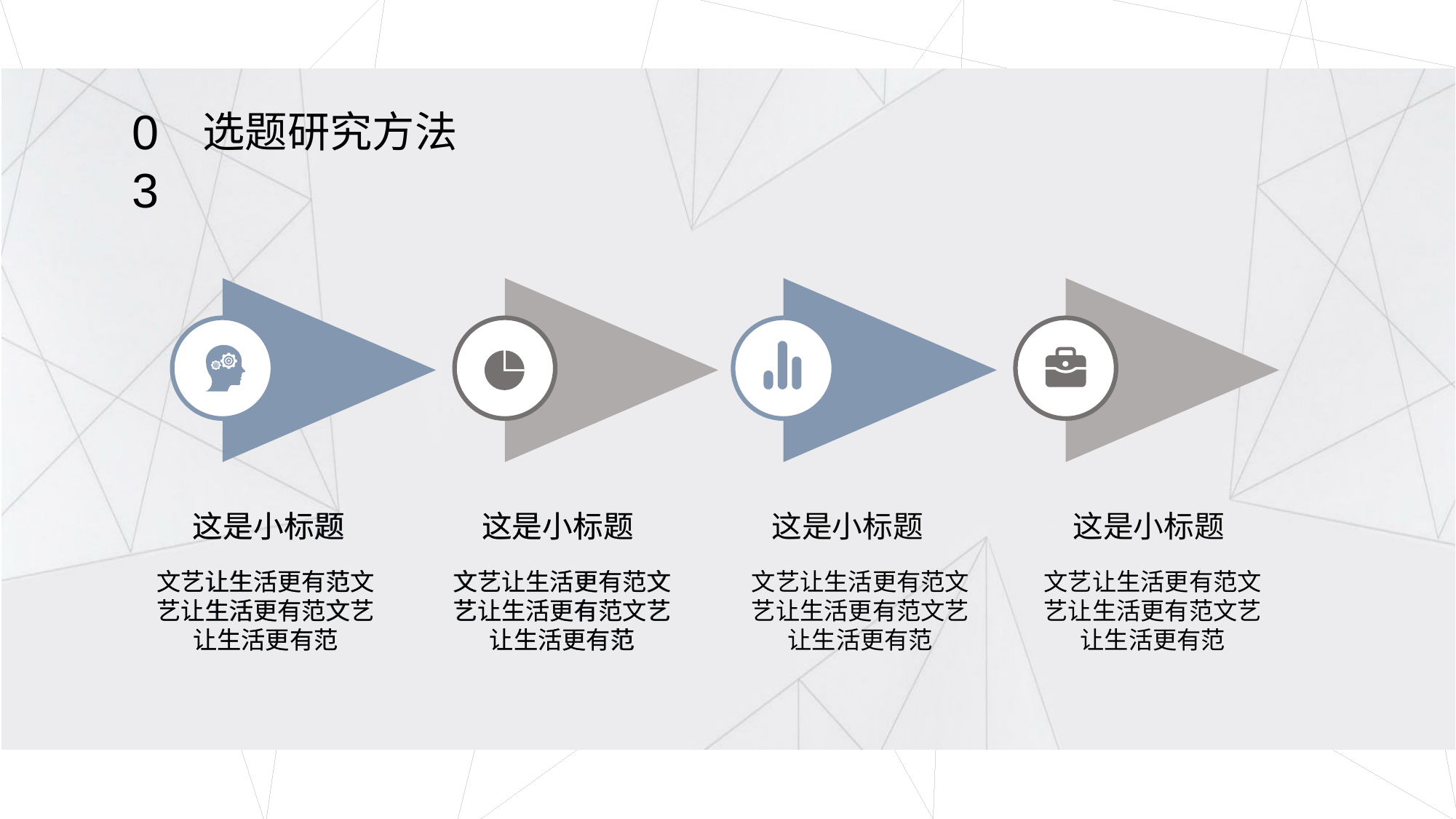

03
选题研究方法

这是小标题
这是小标题
这是小标题
这是小标题
这是小标题
这是小标题
文艺让生活更有范文艺让生活更有范文艺让生活更有范
文艺让生活更有范文艺让生活更有范文艺让生活更有范
文艺让生活更有范文艺让生活更有范文艺让生活更有范
文艺让生活更有范文艺让生活更有范文艺让生活更有范
文艺让生活更有范文艺让生活更有范文艺让生活更有范
文艺让生活更有范文艺让生活更有范文艺让生活更有范